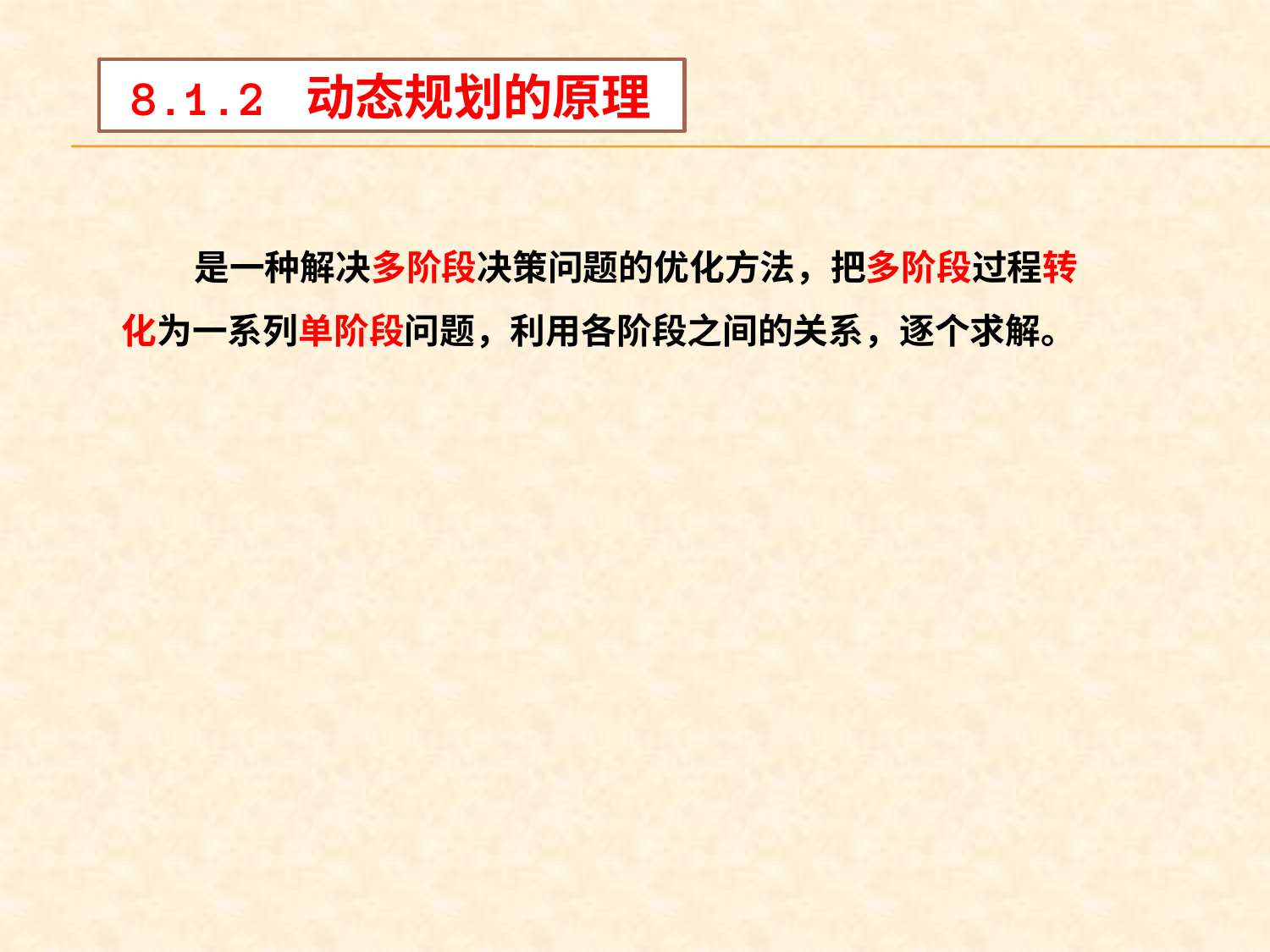

8.1.2 动态规划的原理
        是一种解决多阶段决策问题的优化方法，把多阶段过程转化为一系列单阶段问题，利用各阶段之间的关系，逐个求解。